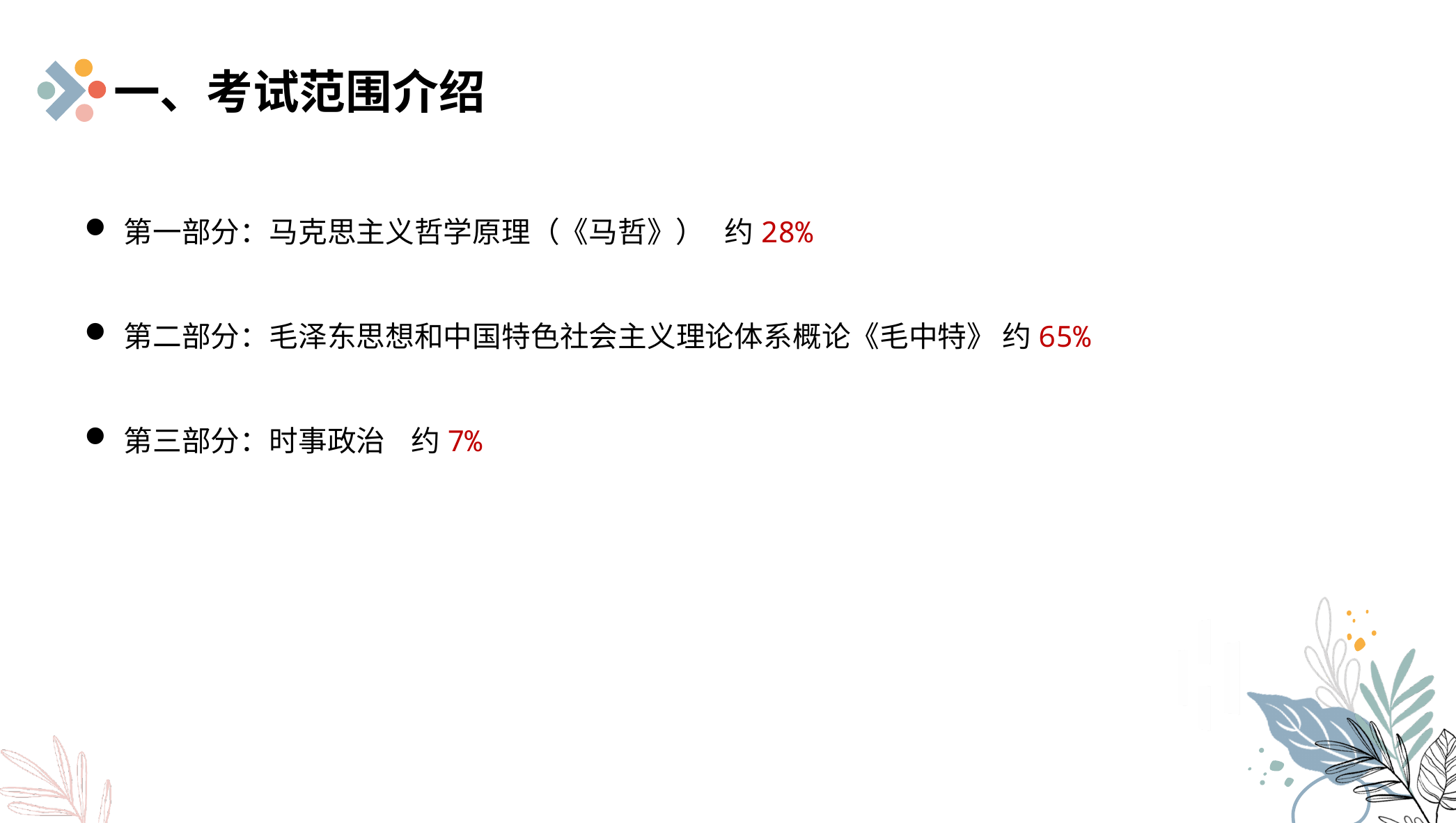

一、考试范围介绍
第一部分：马克思主义哲学原理（《马哲》）   约28%

第二部分：毛泽东思想和中国特色社会主义理论体系概论《毛中特》 约65%

第三部分：时事政治    约7%